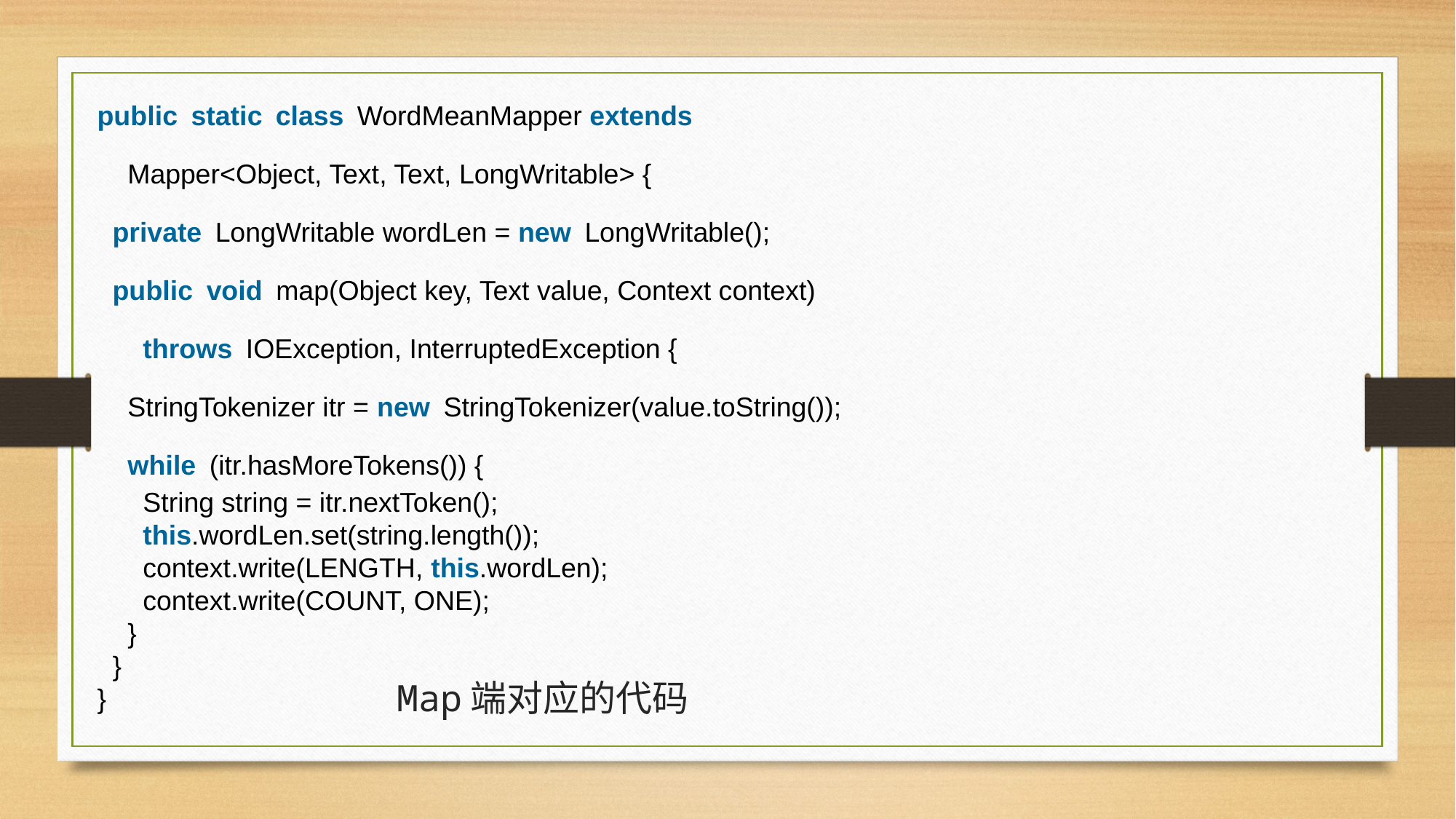

# public static class WordMeanMapper extends
      Mapper<Object, Text, Text, LongWritable> {
    private LongWritable wordLen = new LongWritable();
    public void map(Object key, Text value, Context context)
        throws IOException, InterruptedException {
      StringTokenizer itr = new StringTokenizer(value.toString());
      while (itr.hasMoreTokens()) {
        String string = itr.nextToken();
        this.wordLen.set(string.length());
        context.write(LENGTH, this.wordLen);
        context.write(COUNT, ONE);
      }
    }
  }

Map端对应的代码